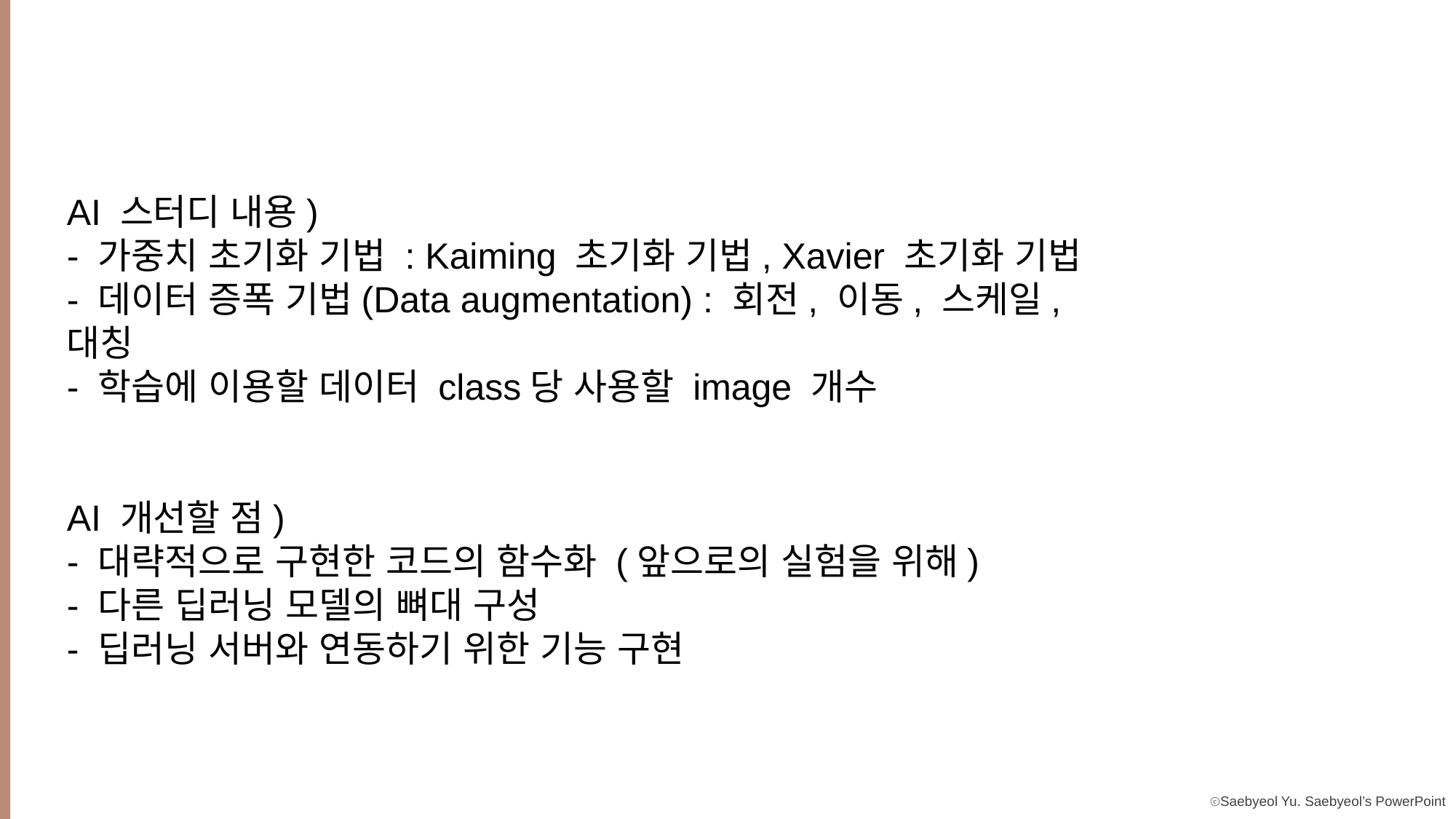

AI 스터디 내용)
- 가중치 초기화 기법 : Kaiming 초기화 기법, Xavier 초기화 기법
- 데이터 증폭 기법(Data augmentation) : 회전, 이동, 스케일, 대칭
- 학습에 이용할 데이터 class당 사용할 image 개수

AI 개선할 점)
- 대략적으로 구현한 코드의 함수화 (앞으로의 실험을 위해)
- 다른 딥러닝 모델의 뼈대 구성
- 딥러닝 서버와 연동하기 위한 기능 구현